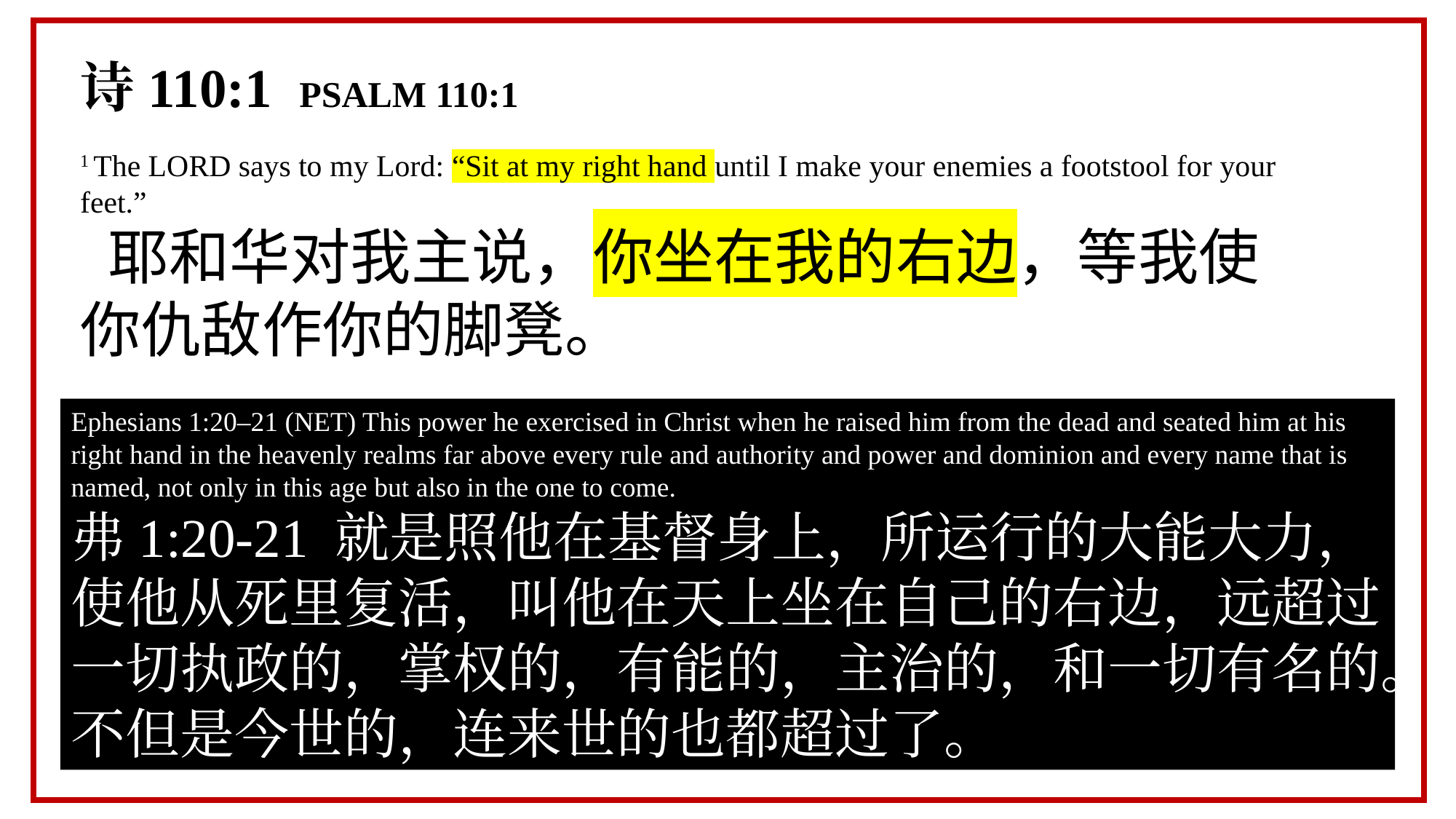

诗110:1  PSALM 110:1
1 The LORD says to my Lord: “Sit at my right hand until I make your enemies a footstool for your feet.”
 耶和华对我主说，你坐在我的右边，等我使你仇敌作你的脚凳。
Ephesians 1:20–21 (NET) This power he exercised in Christ when he raised him from the dead and seated him at his right hand in the heavenly realms far above every rule and authority and power and dominion and every name that is named, not only in this age but also in the one to come.
弗1:20-21 就是照他在基督身上，所运行的大能大力，使他从死里复活，叫他在天上坐在自己的右边，远超过一切执政的，掌权的，有能的，主治的，和一切有名的。不但是今世的，连来世的也都超过了。